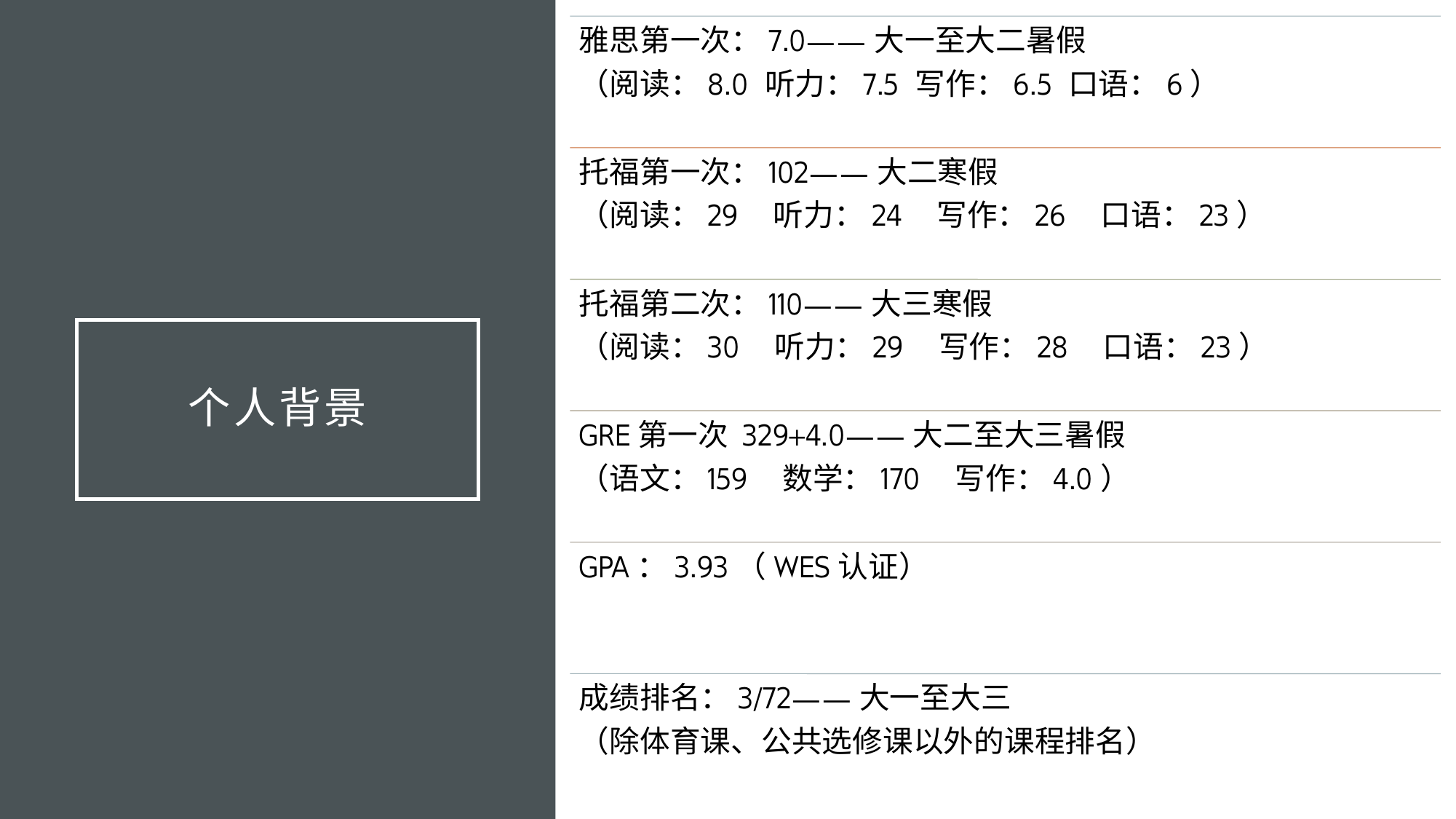

雅思第一次：7.0——大一至大二暑假
（阅读：8.0 听力：7.5 写作：6.5 口语：6）
托福第一次：102——大二寒假
（阅读：29   听力：24   写作：26   口语：23）
托福第二次：110——大三寒假
（阅读：30   听力：29   写作：28   口语：23）
GRE第一次 329+4.0——大二至大三暑假
（语文：159   数学：170   写作：4.0）
GPA：3.93（WES认证）
成绩排名：3/72——大一至大三
（除体育课、公共选修课以外的课程排名）
# 个人背景